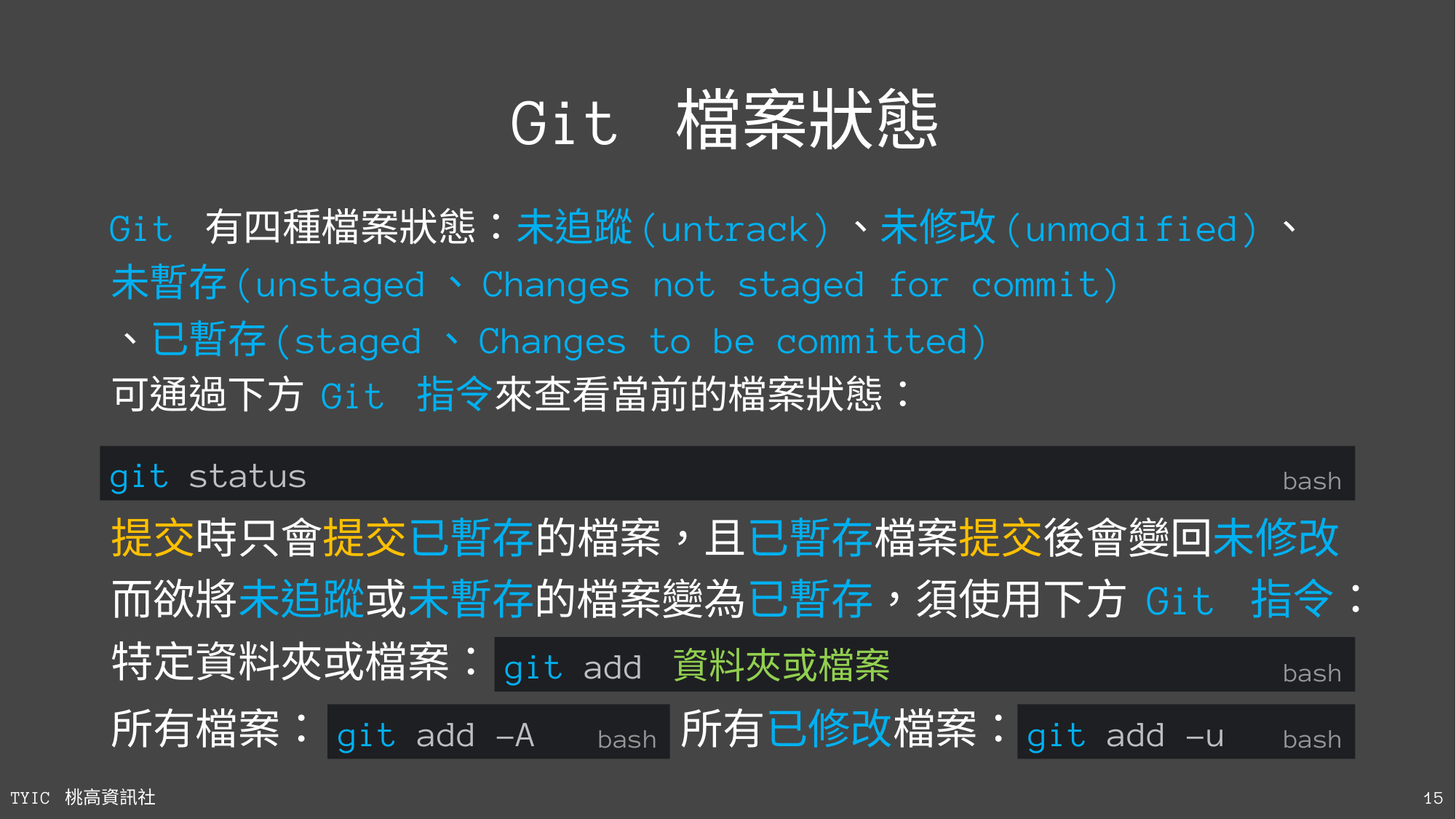

# Git 檔案狀態
Git 有四種檔案狀態：未追蹤(untrack)、未修改(unmodified)、
未暫存(unstaged、Changes not staged for commit)
、已暫存(staged、Changes to be committed)
可通過下方 Git 指令來查看當前的檔案狀態：
git status
bash
提交時只會提交已暫存的檔案，且已暫存檔案提交後會變回未修改
而欲將未追蹤或未暫存的檔案變為已暫存，須使用下方 Git 指令：
特定資料夾或檔案：
git add 資料夾或檔案
bash
所有檔案：
所有已修改檔案：
git add -A
bash
git add -u
bash